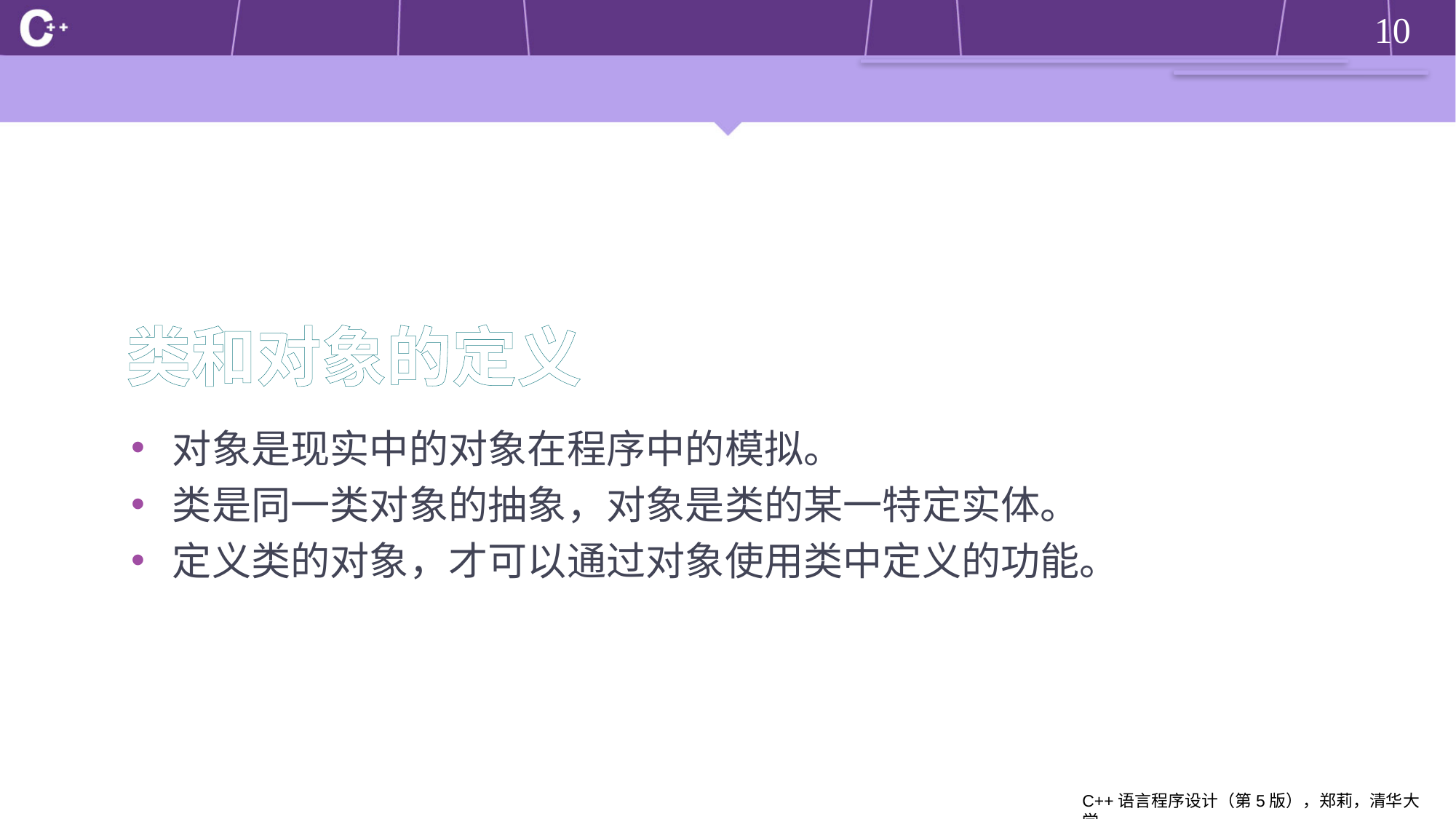

# 类和对象的定义
对象是现实中的对象在程序中的模拟。
类是同一类对象的抽象，对象是类的某一特定实体。
定义类的对象，才可以通过对象使用类中定义的功能。